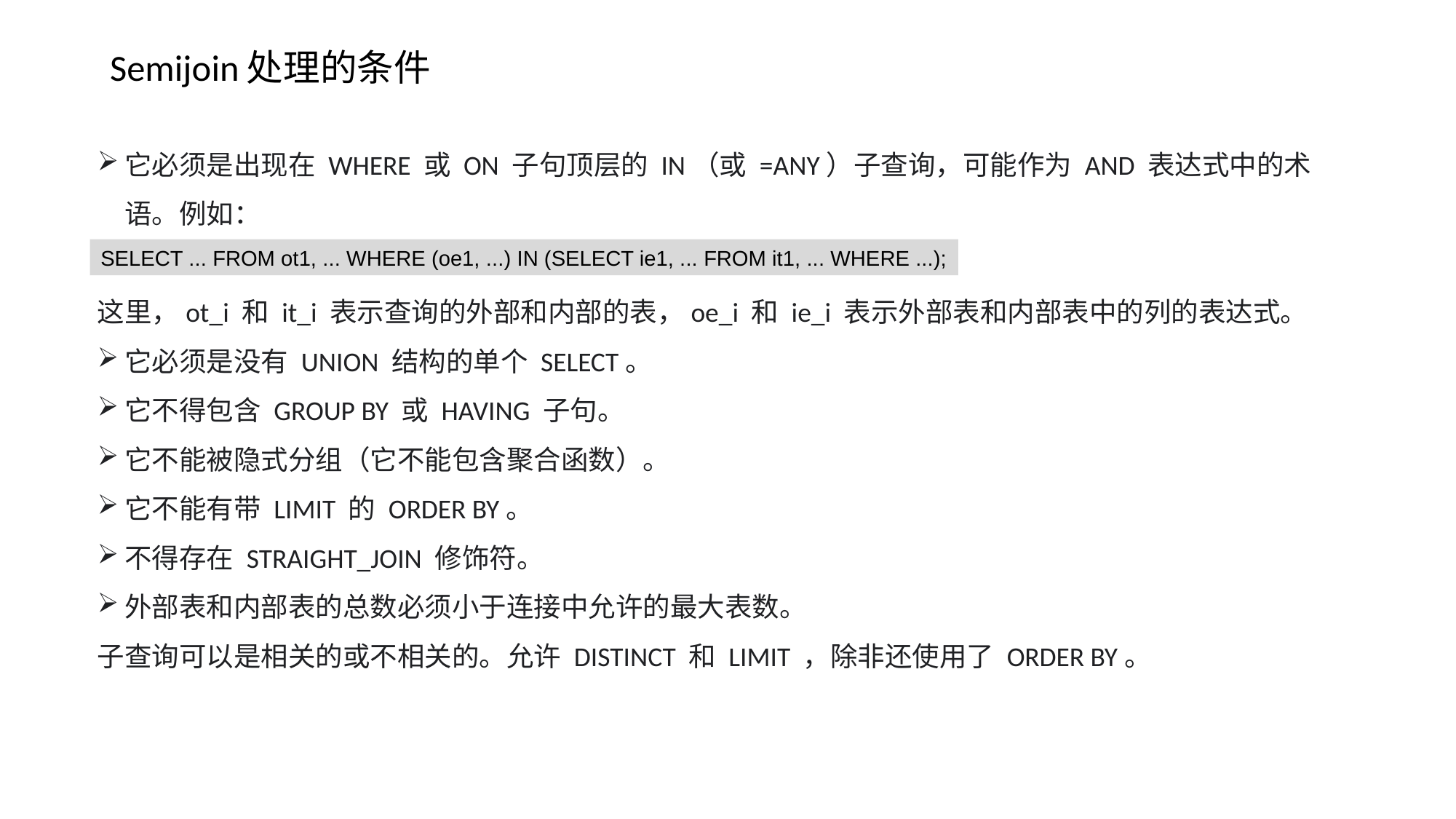

# Semijoin处理的条件
它必须是出现在 WHERE 或 ON 子句顶层的 IN（或 =ANY）子查询，可能作为 AND 表达式中的术语。例如：

这里，ot_i 和 it_i 表示查询的外部和内部的表，oe_i 和 ie_i 表示外部表和内部表中的列的表达式。
它必须是没有 UNION 结构的单个 SELECT。
它不得包含 GROUP BY 或 HAVING 子句。
它不能被隐式分组（它不能包含聚合函数）。
它不能有带 LIMIT 的 ORDER BY。
不得存在 STRAIGHT_JOIN 修饰符。
外部表和内部表的总数必须小于连接中允许的最大表数。
子查询可以是相关的或不相关的。允许 DISTINCT 和 LIMIT ，除非还使用了 ORDER BY。
SELECT ... FROM ot1, ... WHERE (oe1, ...) IN (SELECT ie1, ... FROM it1, ... WHERE ...);